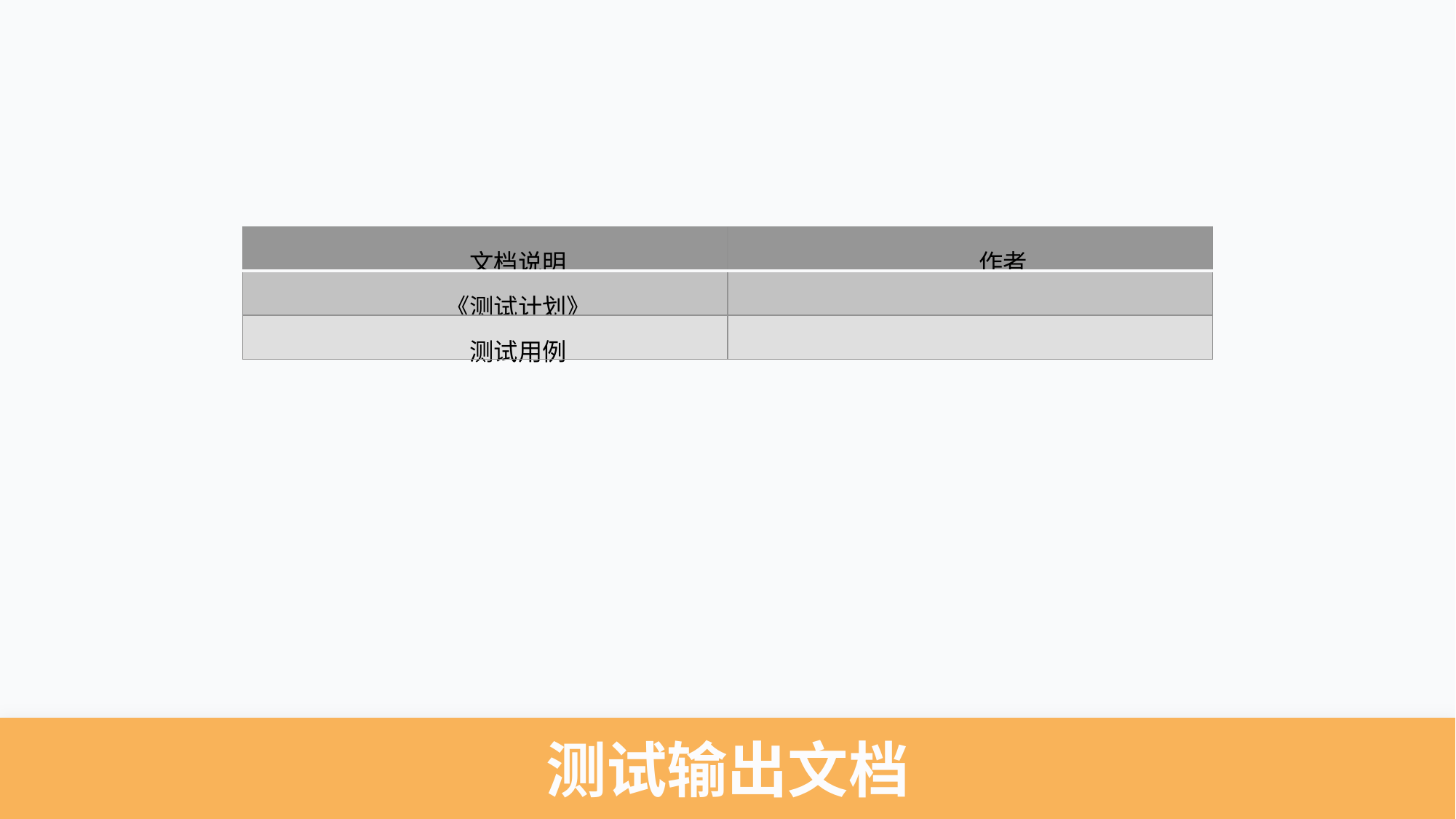

| 文档说明 | 作者 |
| --- | --- |
| 《测试计划》 |  |
| 测试用例 |  |

测试输出文档